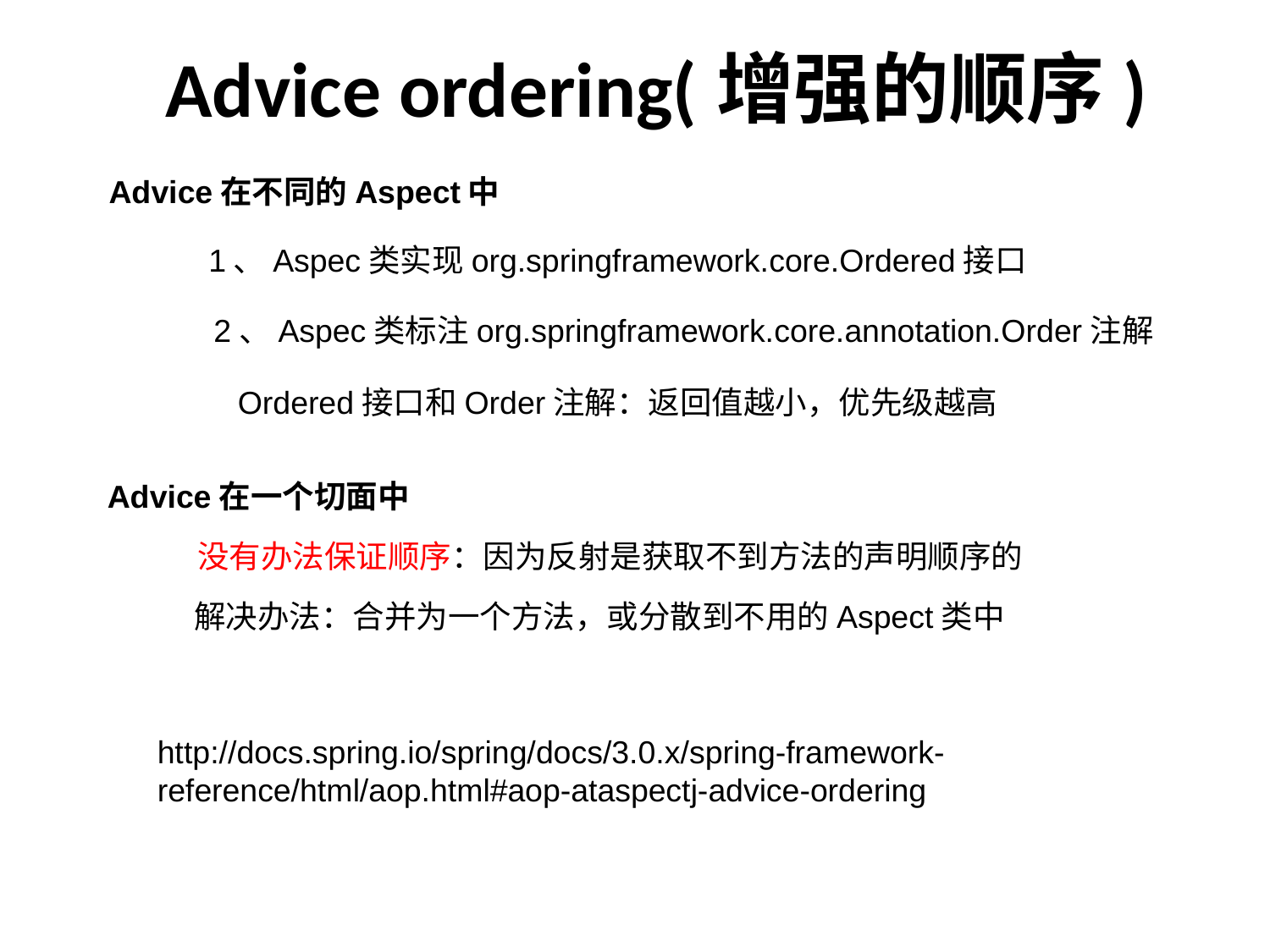

# Advice ordering(增强的顺序)
Advice在不同的Aspect中
1、Aspec类实现org.springframework.core.Ordered接口
2、Aspec类标注org.springframework.core.annotation.Order注解
Ordered接口和Order注解：返回值越小，优先级越高
Advice在一个切面中
没有办法保证顺序：因为反射是获取不到方法的声明顺序的
解决办法：合并为一个方法，或分散到不用的Aspect类中
http://docs.spring.io/spring/docs/3.0.x/spring-framework-reference/html/aop.html#aop-ataspectj-advice-ordering